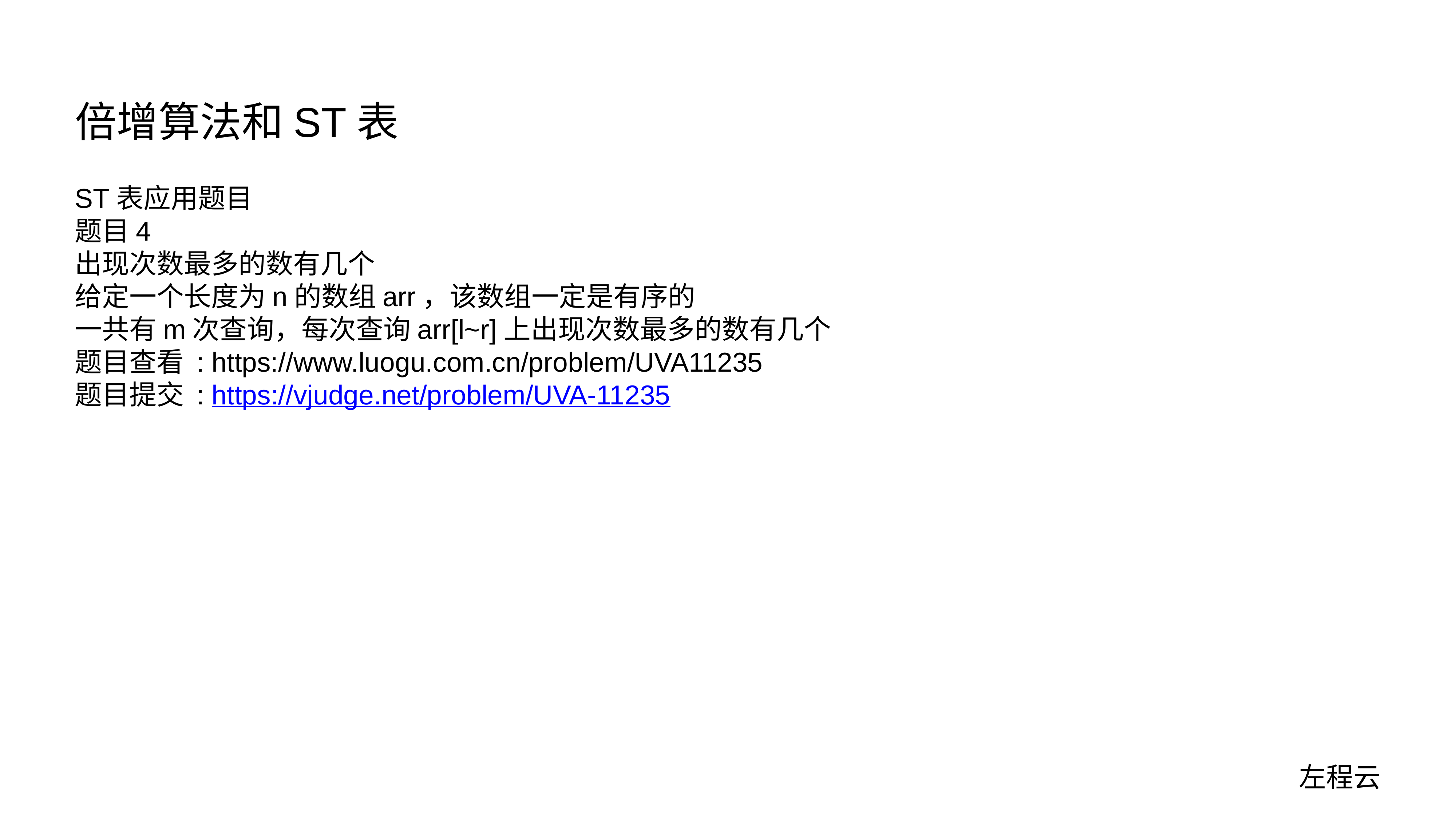

# 倍增算法和ST表
ST表应用题目
题目4
出现次数最多的数有几个
给定一个长度为n的数组arr，该数组一定是有序的
一共有m次查询，每次查询arr[l~r]上出现次数最多的数有几个
题目查看 : https://www.luogu.com.cn/problem/UVA11235
题目提交 : https://vjudge.net/problem/UVA-11235
左程云